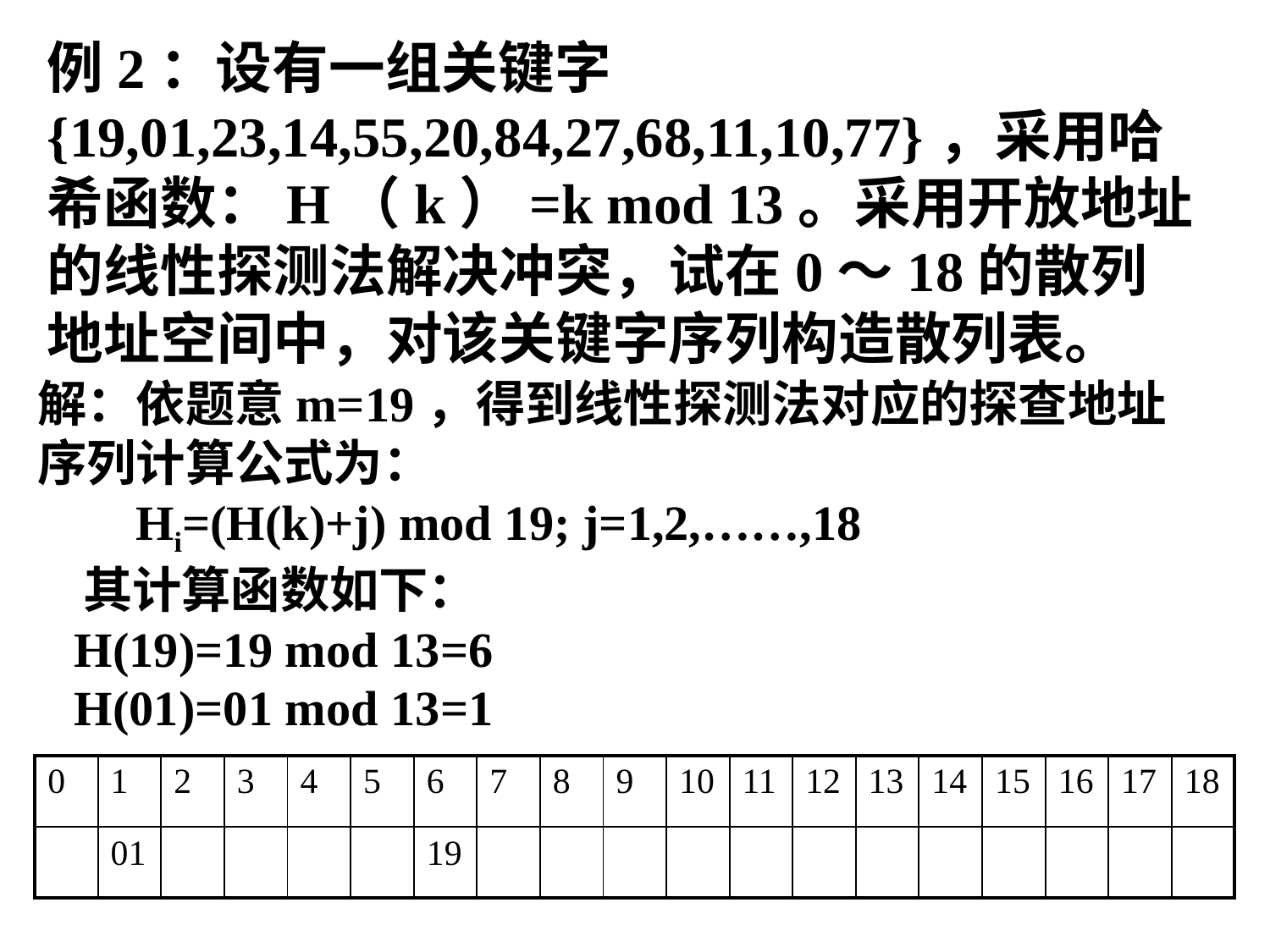

例2：设有一组关键字{19,01,23,14,55,20,84,27,68,11,10,77}，采用哈希函数：H（k）=k mod 13。采用开放地址的线性探测法解决冲突，试在0～18的散列地址空间中，对该关键字序列构造散列表。
解：依题意m=19，得到线性探测法对应的探查地址序列计算公式为：
        Hi=(H(k)+j) mod 19; j=1,2,……,18
   其计算函数如下：
   H(19)=19 mod 13=6
   H(01)=01 mod 13=1
| 0 | 1 | 2 | 3 | 4 | 5 | 6 | 7 | 8 | 9 | 10 | 11 | 12 | 13 | 14 | 15 | 16 | 17 | 18 |
| --- | --- | --- | --- | --- | --- | --- | --- | --- | --- | --- | --- | --- | --- | --- | --- | --- | --- | --- |
|  | 01 |  |  |  |  | 19 |  |  |  |  |  |  |  |  |  |  |  |  |